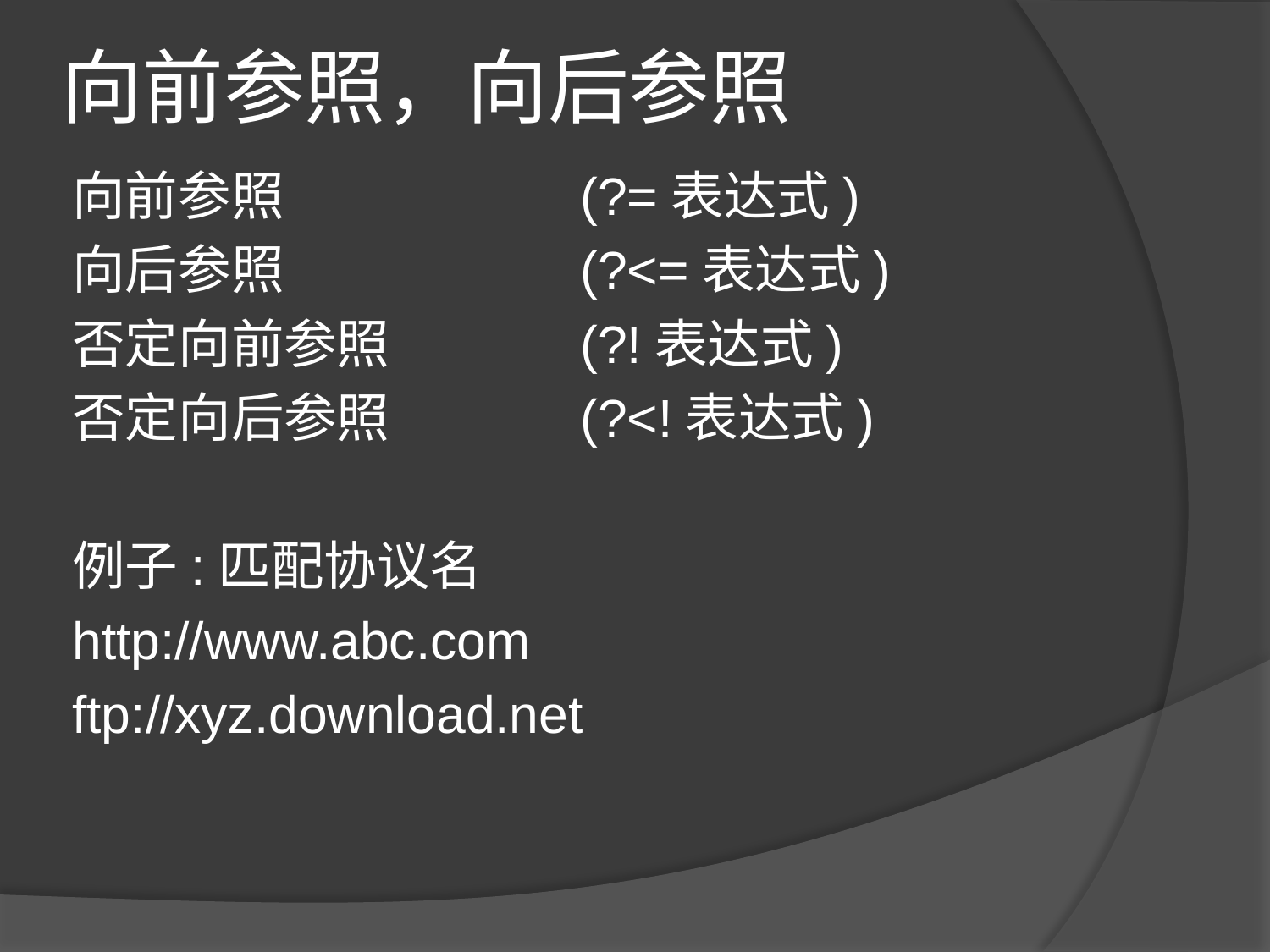

# 向前参照，向后参照
向前参照			(?=表达式)
向后参照			(?<=表达式)
否定向前参照		(?!表达式)
否定向后参照		(?<!表达式)

例子:匹配协议名
http://www.abc.com
ftp://xyz.download.net